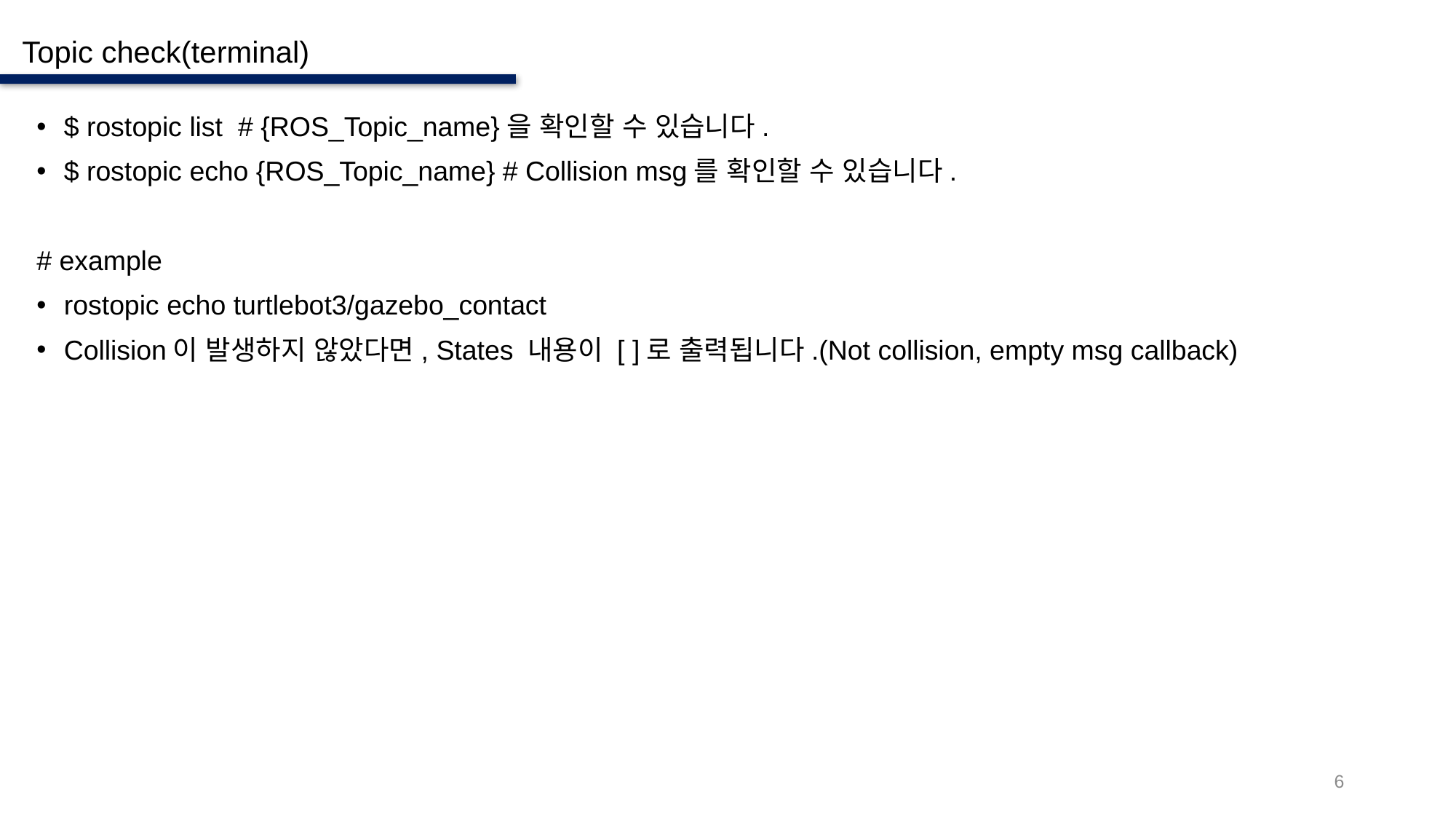

Topic check(terminal)

$ rostopic list  # {ROS_Topic_name}을 확인할 수 있습니다.
$ rostopic echo {ROS_Topic_name} # Collision msg를 확인할 수 있습니다.

# example
rostopic echo turtlebot3/gazebo_contact
Collision이 발생하지 않았다면, States 내용이 [ ]로 출력됩니다.(Not collision, empty msg callback)
6